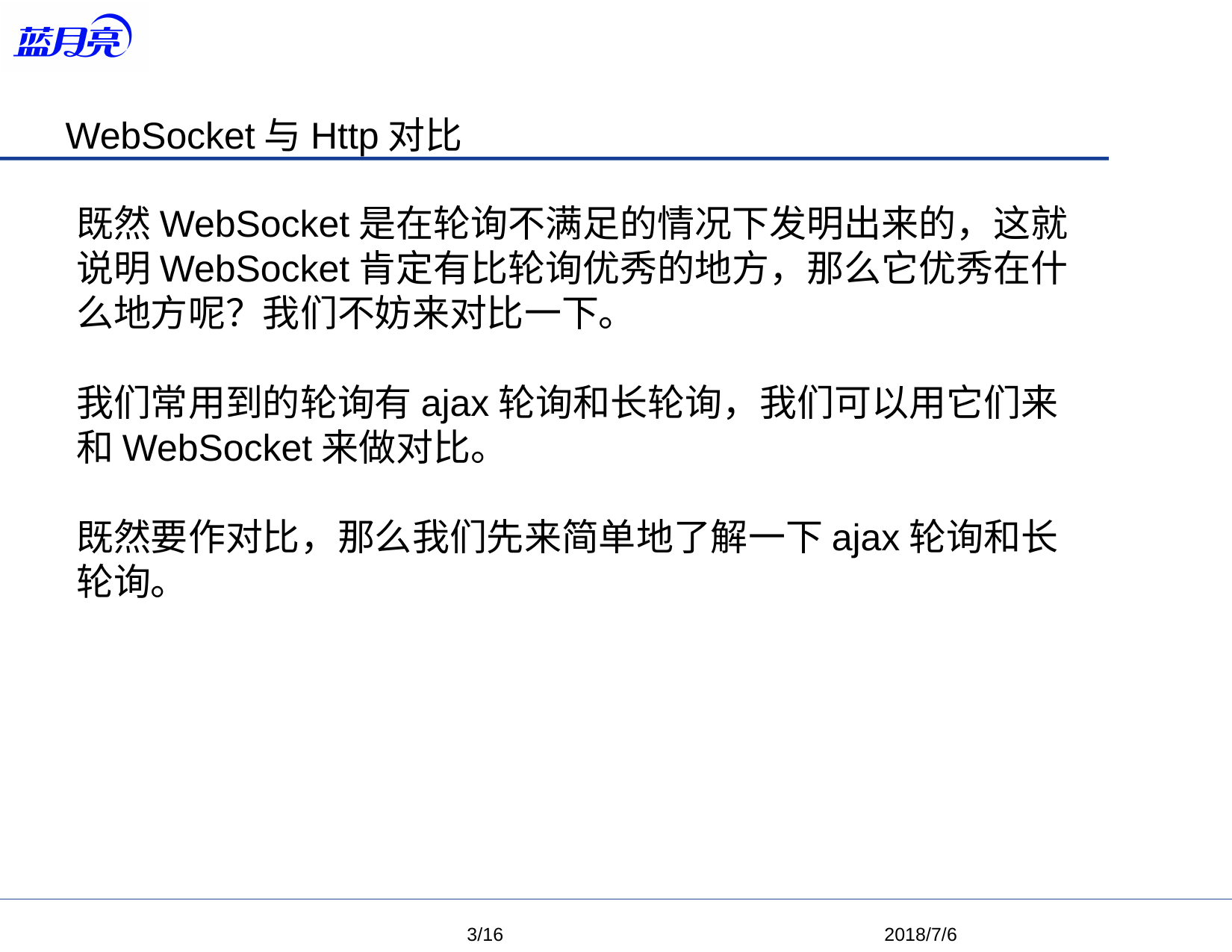

WebSocket与Http对比
既然WebSocket是在轮询不满足的情况下发明出来的，这就说明WebSocket肯定有比轮询优秀的地方，那么它优秀在什么地方呢？我们不妨来对比一下。

我们常用到的轮询有ajax轮询和长轮询，我们可以用它们来和WebSocket来做对比。

既然要作对比，那么我们先来简单地了解一下ajax轮询和长轮询。

 3/16
  2018/7/6